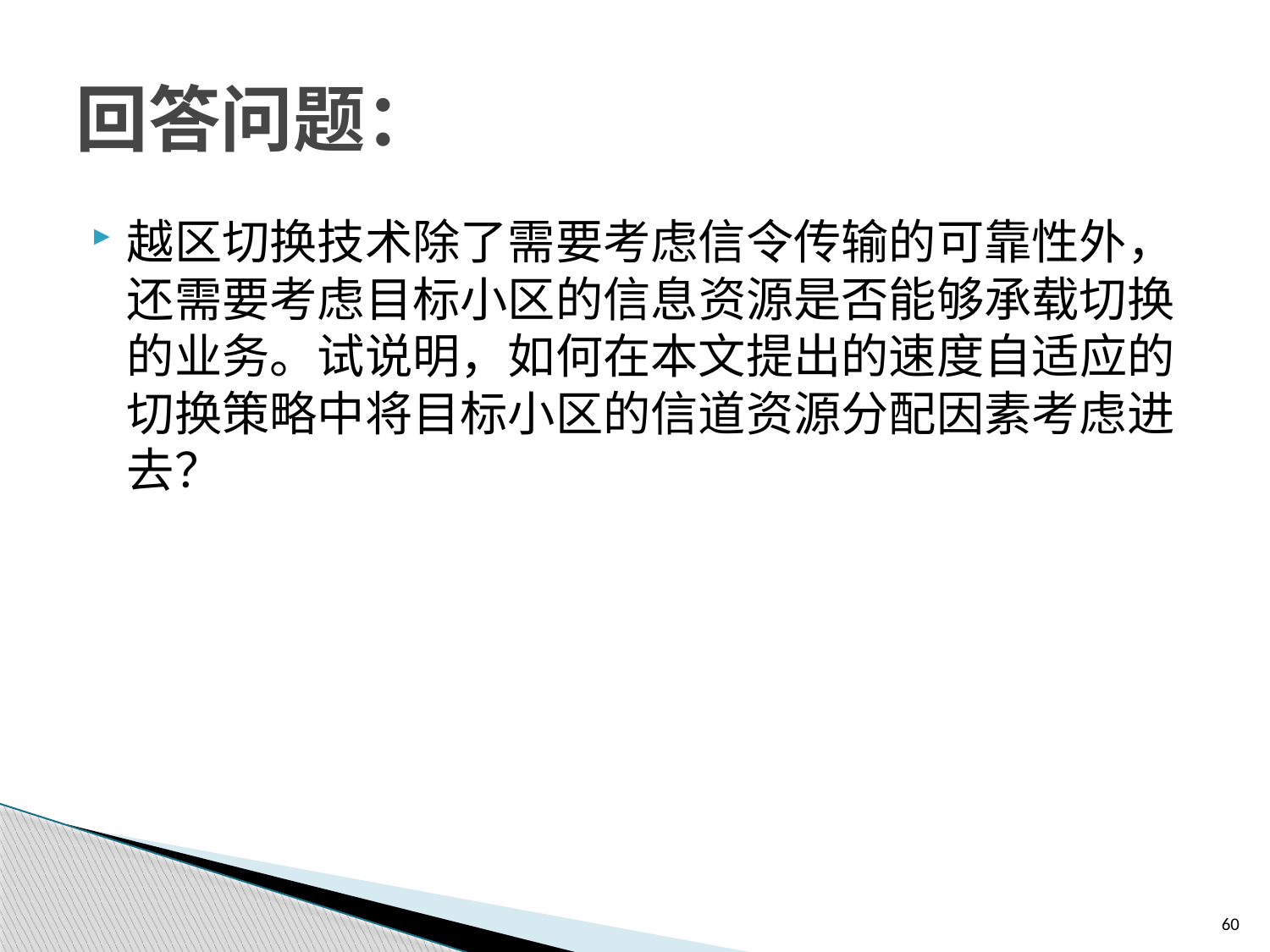

# 回答问题：
越区切换技术除了需要考虑信令传输的可靠性外，还需要考虑目标小区的信息资源是否能够承载切换的业务。试说明，如何在本文提出的速度自适应的切换策略中将目标小区的信道资源分配因素考虑进去？
60